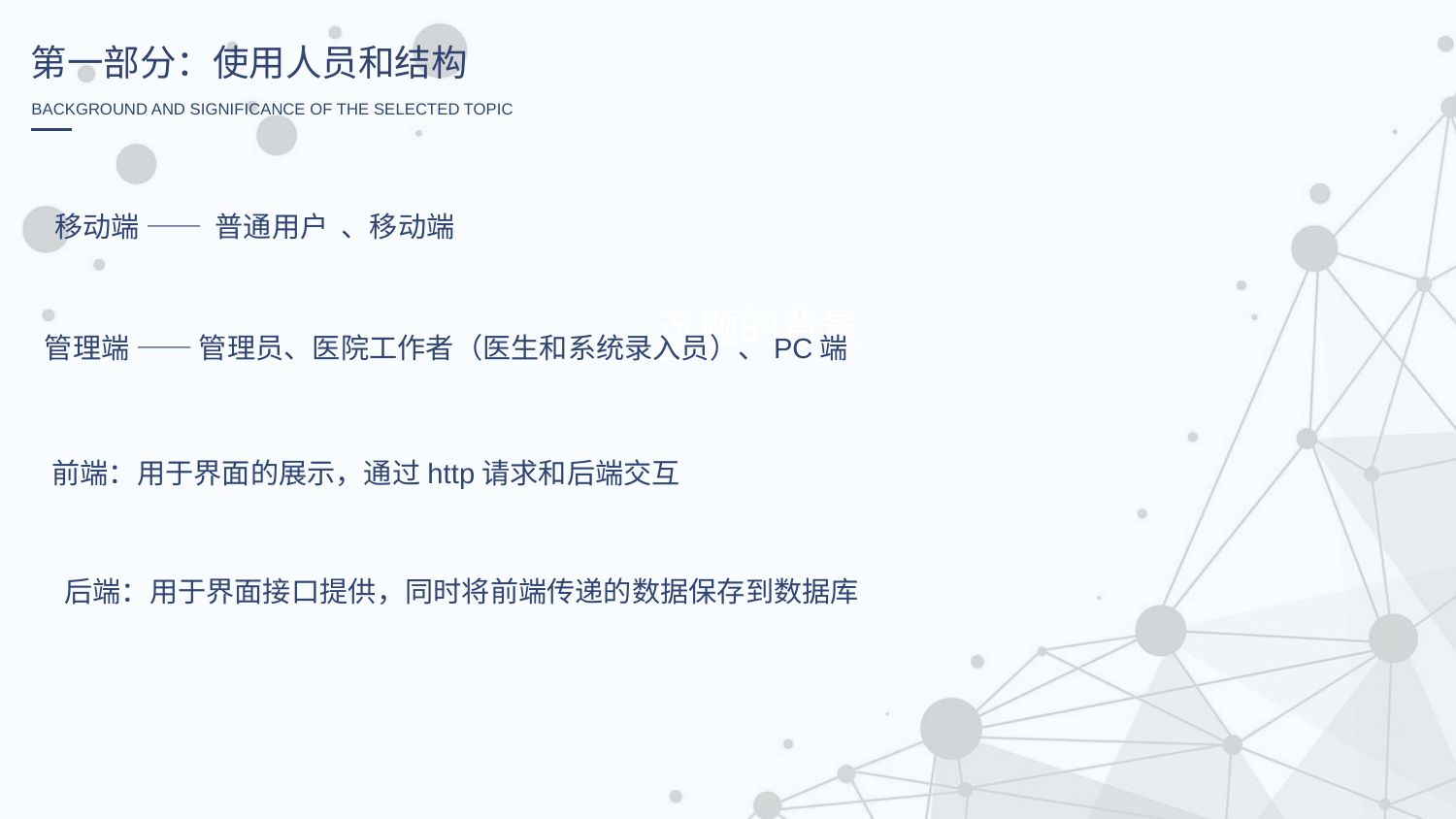

第一部分：使用人员和结构
BACKGROUND AND SIGNIFICANCE OF THE SELECTED TOPIC
移动端 ——  普通用户  、移动端
选题的背景
管理端 —— 管理员、医院工作者（医生和系统录入员）、PC端
前端：用于界面的展示，通过http请求和后端交互
后端：用于界面接口提供，同时将前端传递的数据保存到数据库